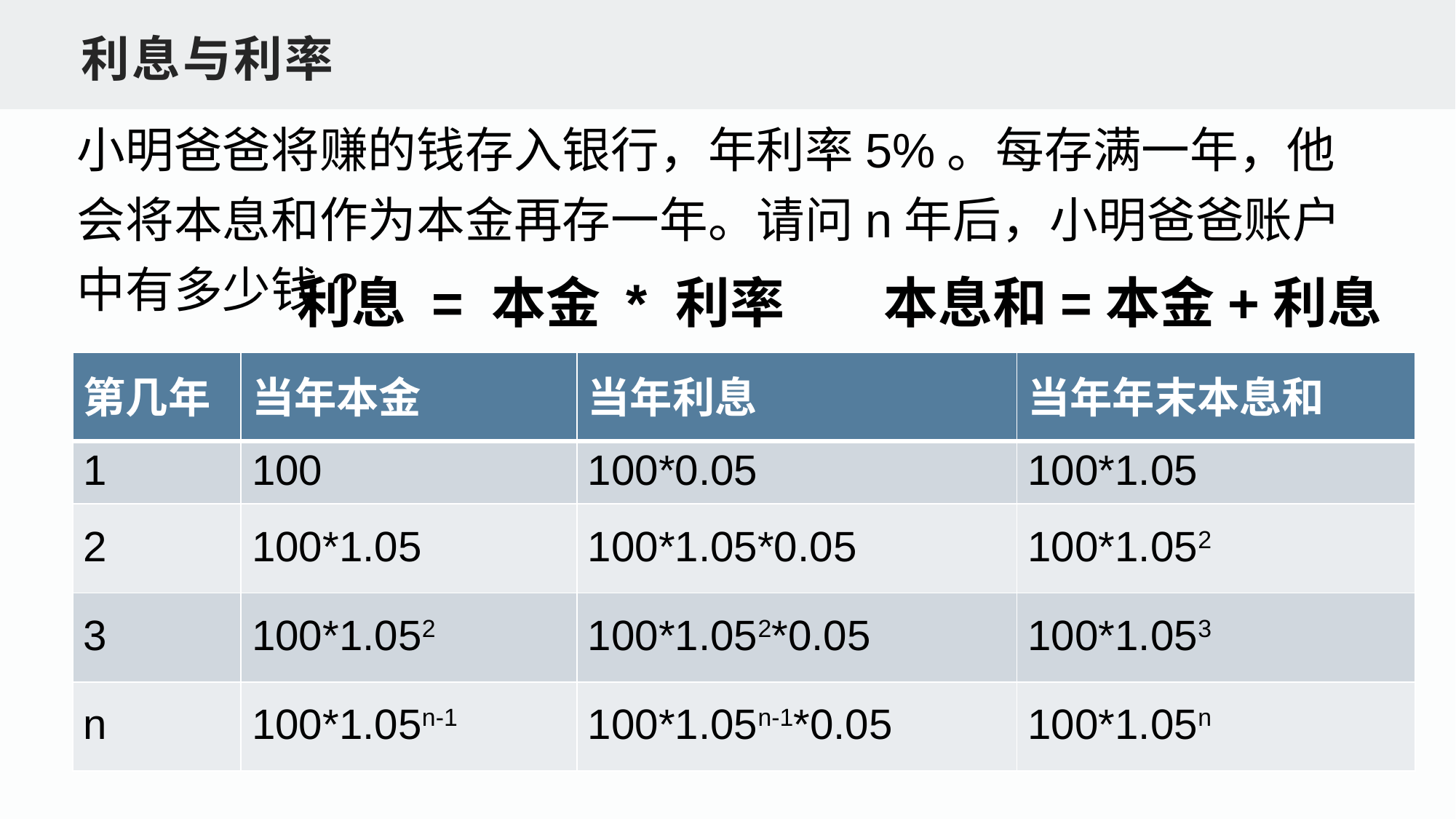

利息与利率
小明爸爸将赚的钱存入银行，年利率5%。每存满一年，他会将本息和作为本金再存一年。请问n年后，小明爸爸账户中有多少钱?

利息 = 本金 * 利率        本息和=本金+利息
| 第几年 | 当年本金 | 当年利息 | 当年年末本息和 |
| --- | --- | --- | --- |
| 1 | 100 | 100\*0.05 | 100\*1.05 |
| 2 | 100\*1.05 | 100\*1.05\*0.05 | 100\*1.052 |
| 3 | 100\*1.052 | 100\*1.052\*0.05 | 100\*1.053 |
| n | 100\*1.05n-1 | 100\*1.05n-1\*0.05 | 100\*1.05n |